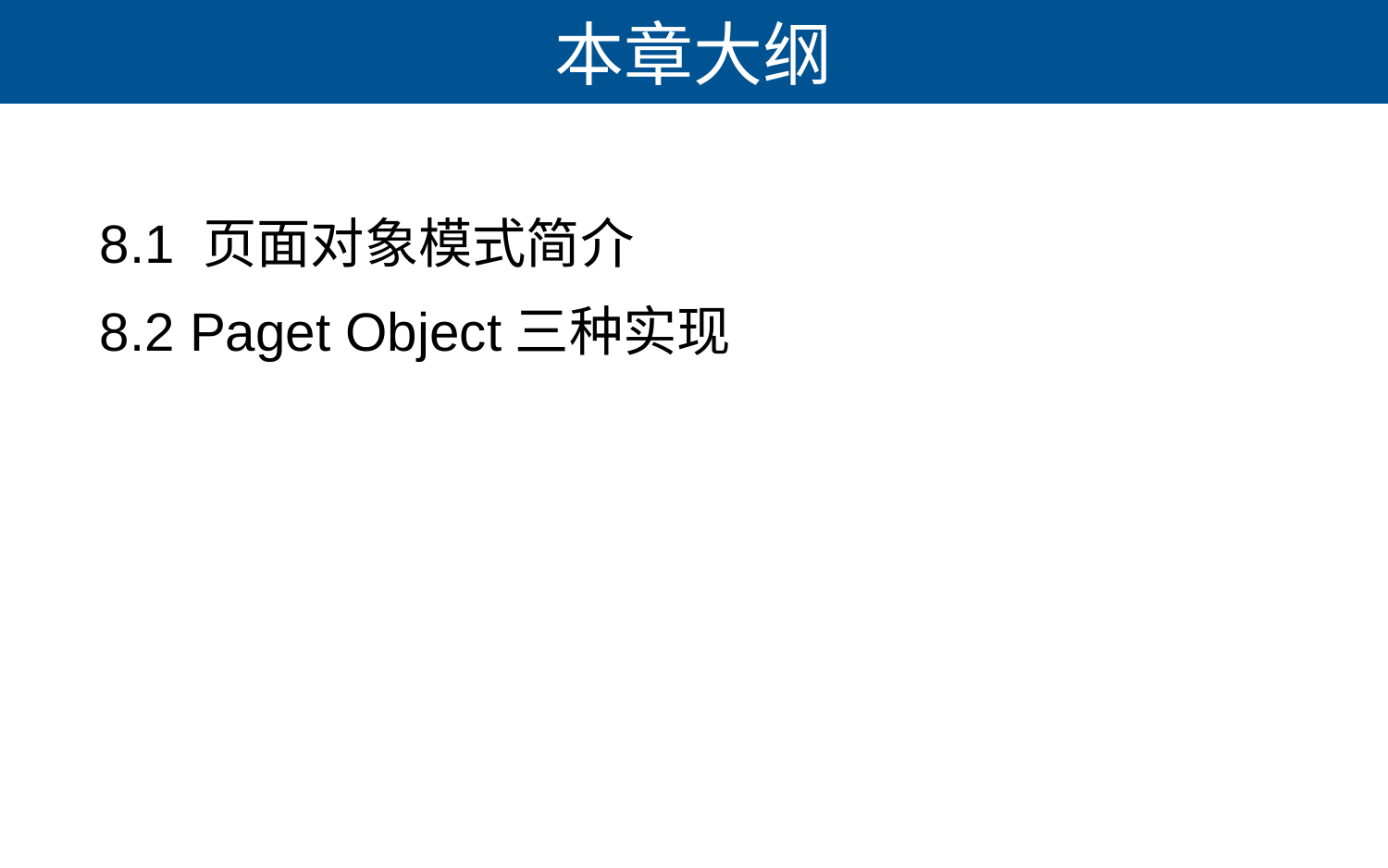

# 本章大纲
8.1 页面对象模式简介
8.2 Paget Object三种实现